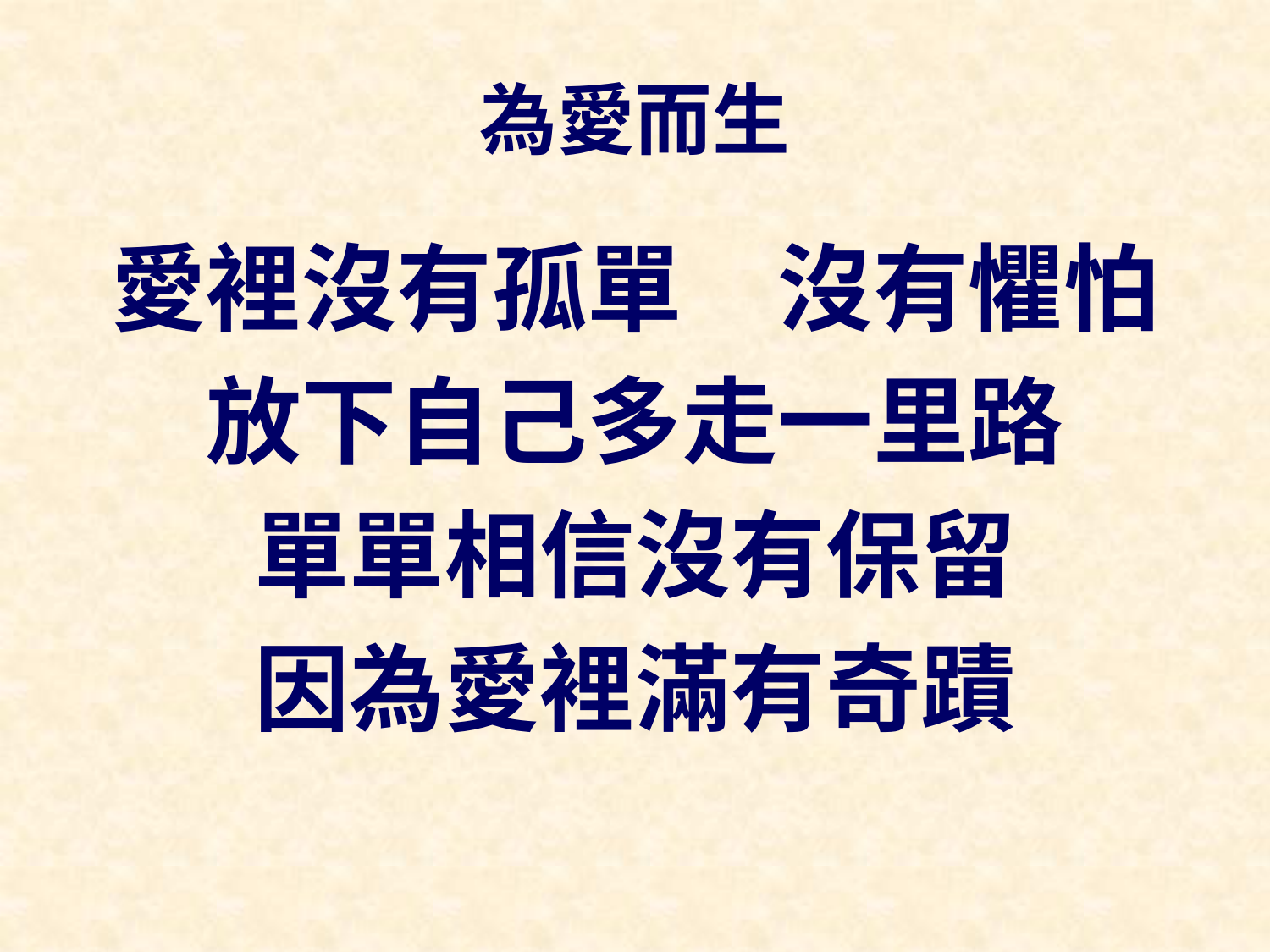

# 為愛而生
愛裡沒有孤單　沒有懼怕
放下自己多走一里路
單單相信沒有保留
因為愛裡滿有奇蹟